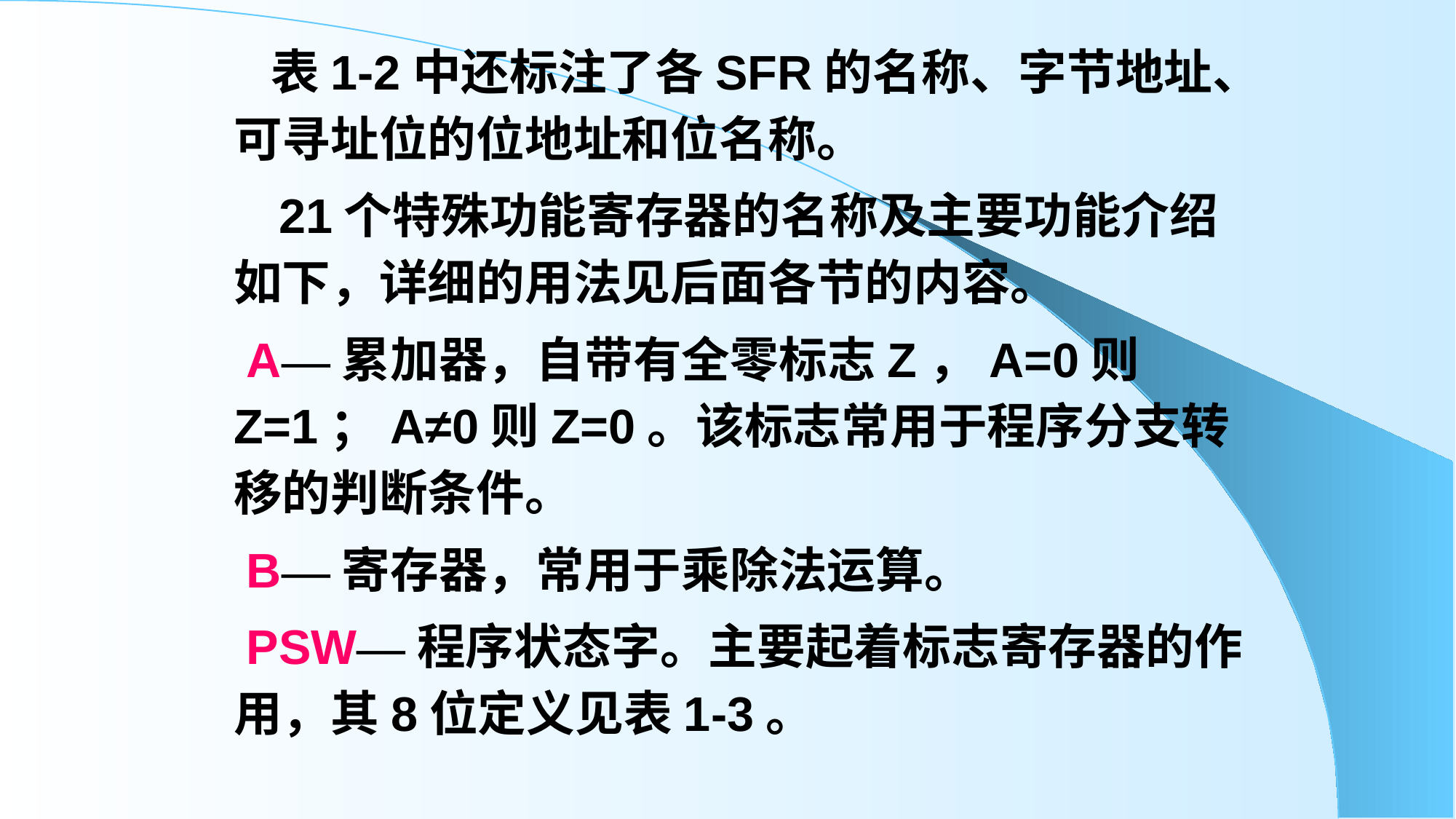

表1-2中还标注了各SFR的名称、字节地址、可寻址位的位地址和位名称。
        21个特殊功能寄存器的名称及主要功能介绍如下，详细的用法见后面各节的内容。
    A—累加器，自带有全零标志Z，A=0则Z=1；A≠0则Z=0。该标志常用于程序分支转移的判断条件。
    B—寄存器，常用于乘除法运算。
    PSW—程序状态字。主要起着标志寄存器的作用，其8位定义见表1-3。